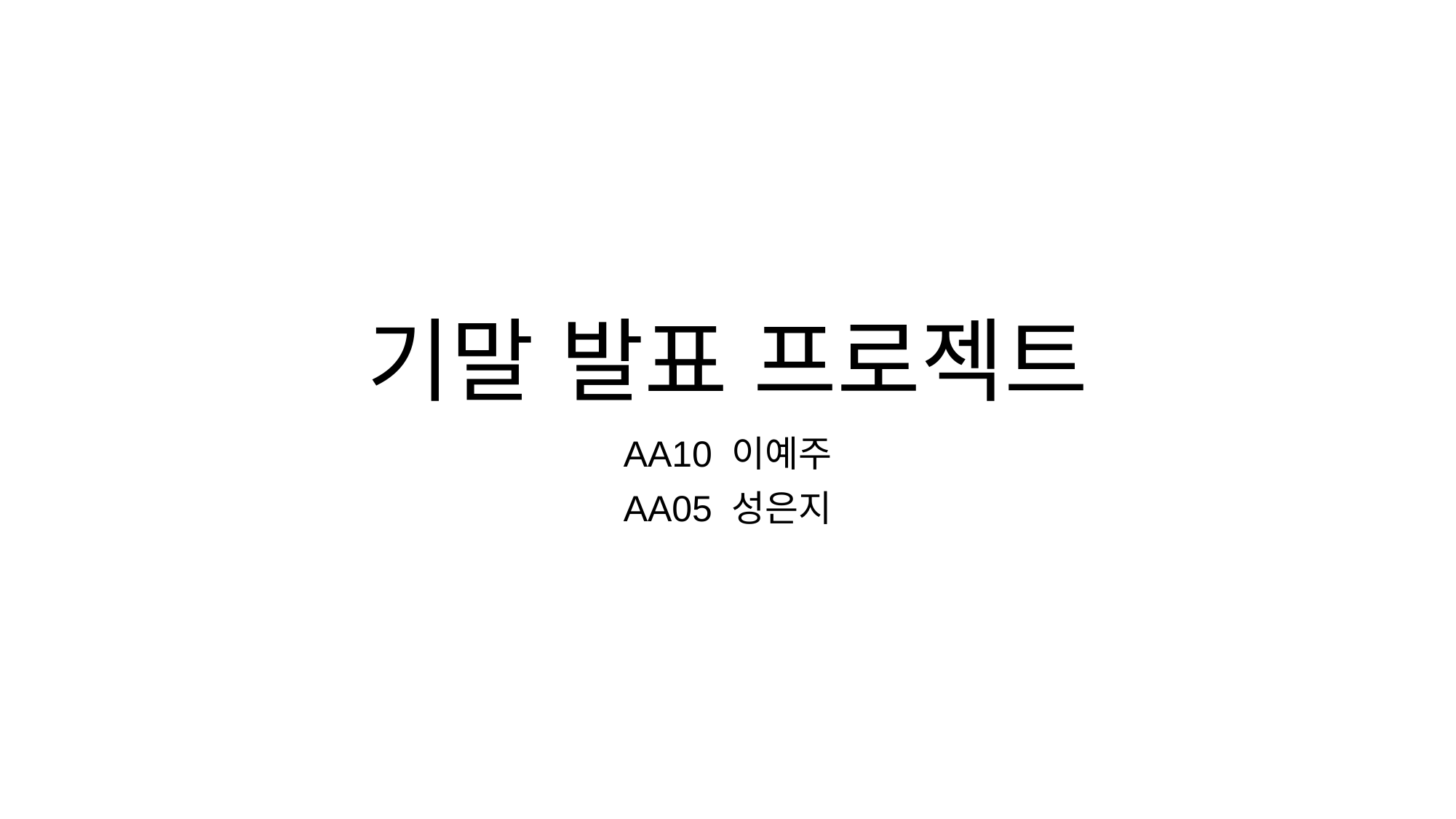

# 기말 발표 프로젝트
AA10 이예주
AA05 성은지